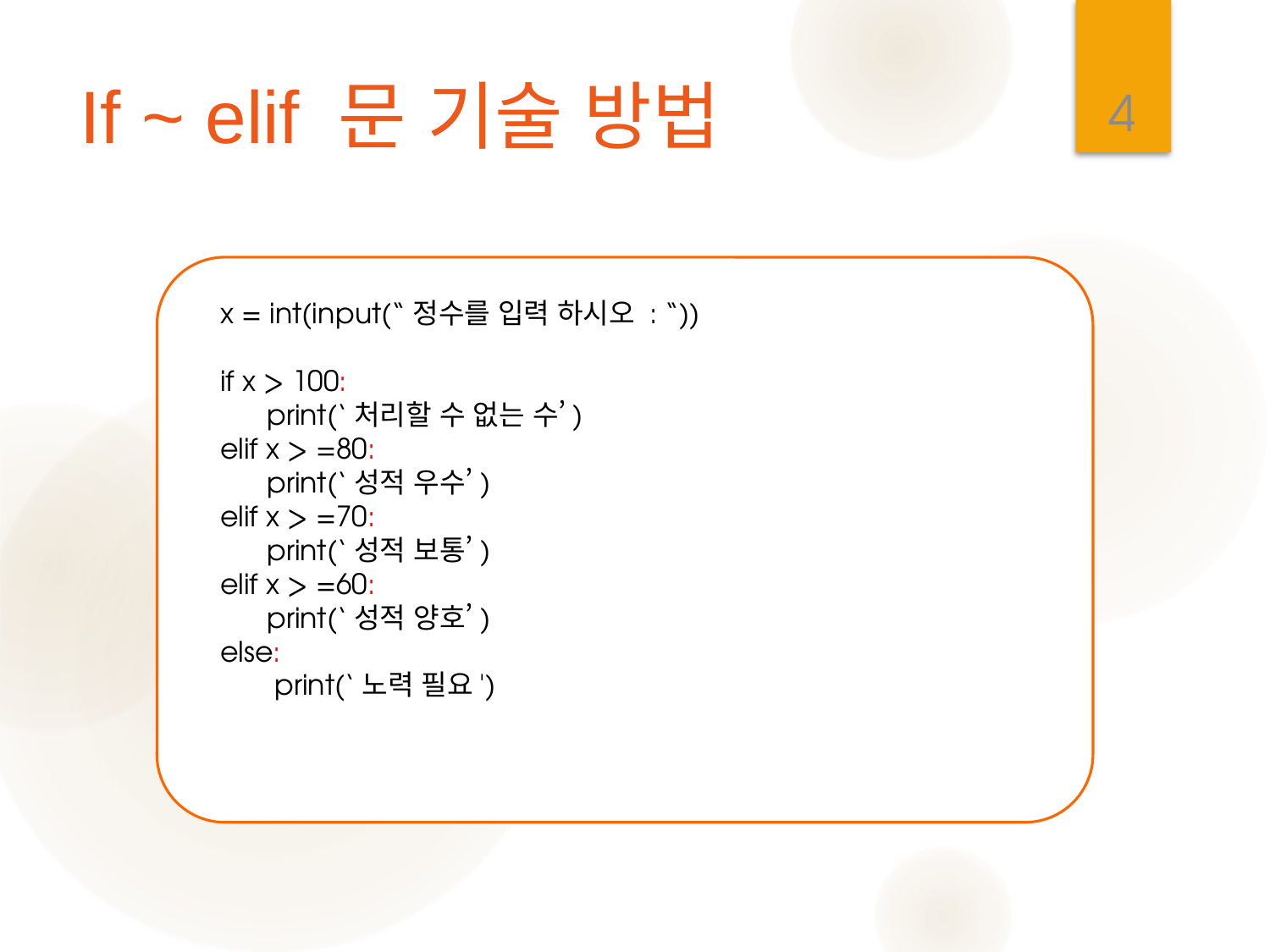

4
# If ~ elif 문 기술 방법

x = int(input(“정수를 입력 하시오 : “))

if x > 100:
      print(‘처리할 수 없는 수’)
elif x > =80:
      print(‘성적 우수’)
elif x > =70:
      print(‘성적 보통’)
elif x > =60:
      print(‘성적 양호’)
else:
       print(‘노력 필요')